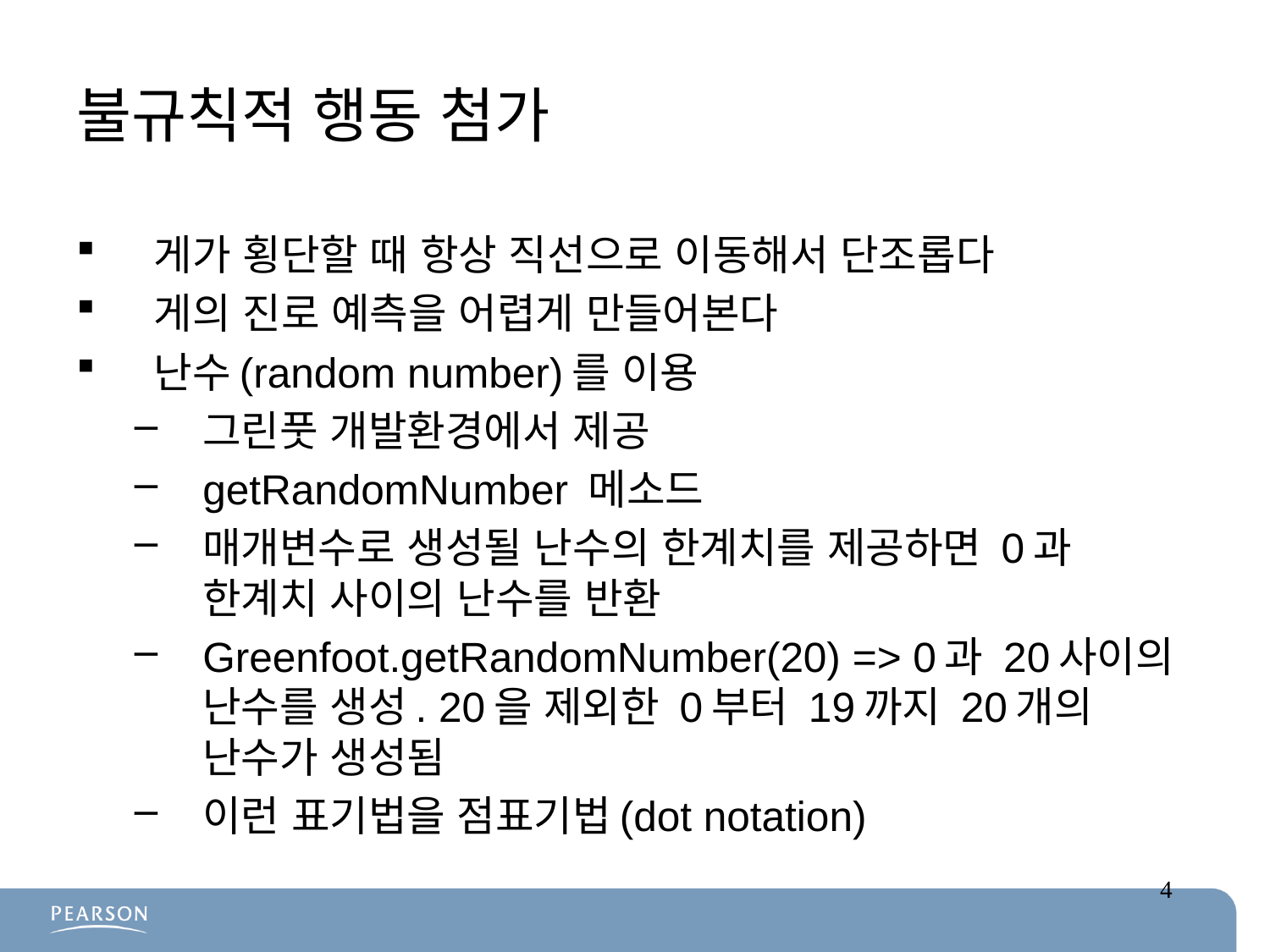

# 불규칙적 행동 첨가
게가 횡단할 때 항상 직선으로 이동해서 단조롭다
게의 진로 예측을 어렵게 만들어본다
난수(random number)를 이용
그린풋 개발환경에서 제공
getRandomNumber 메소드
매개변수로 생성될 난수의 한계치를 제공하면 0과 한계치 사이의 난수를 반환
Greenfoot.getRandomNumber(20) => 0과 20사이의 난수를 생성. 20을 제외한 0부터 19까지 20개의 난수가 생성됨
이런 표기법을 점표기법(dot notation)
4